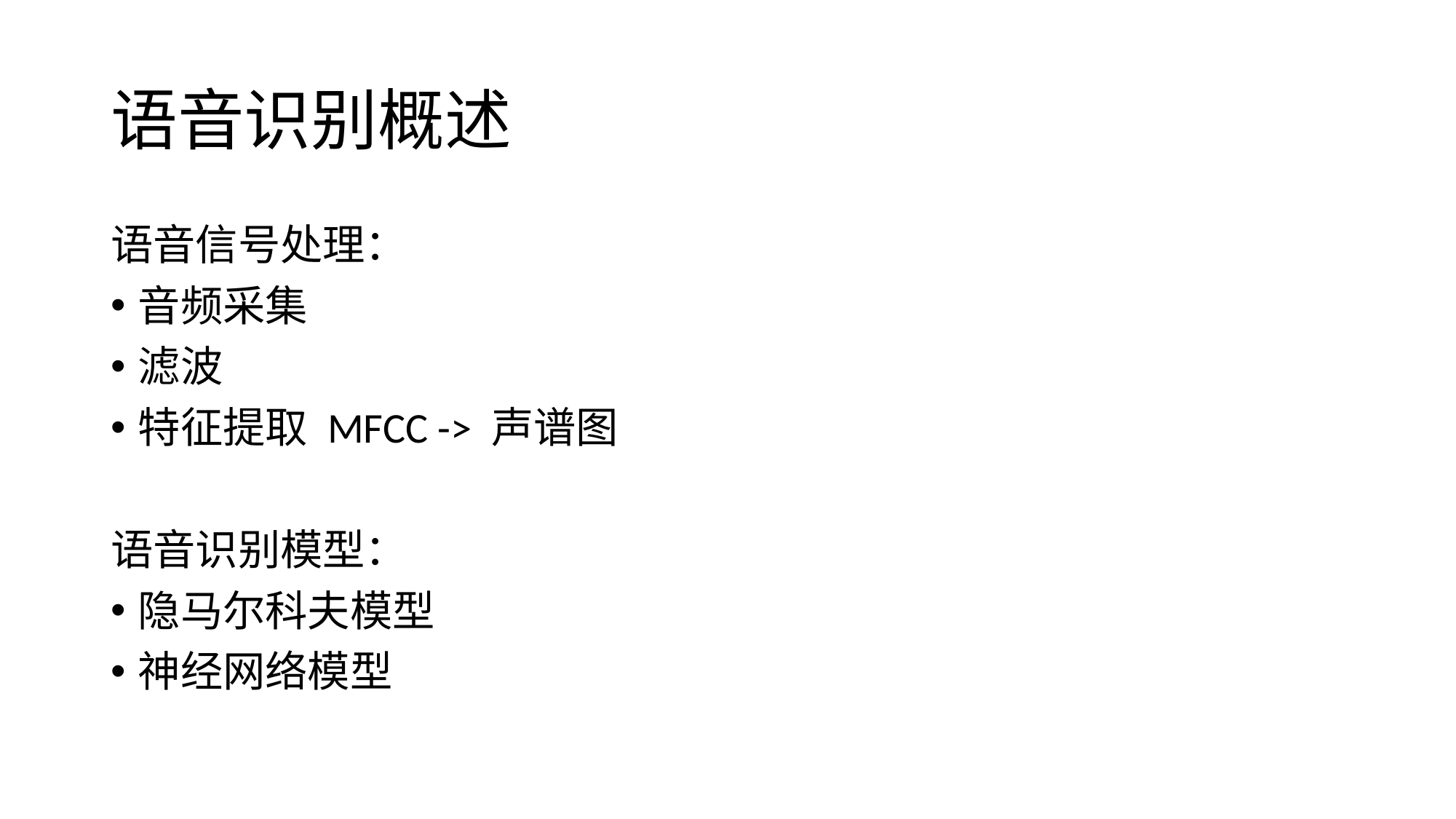

# 语音识别概述
语音信号处理：
音频采集
滤波
特征提取 MFCC -> 声谱图

语音识别模型：
隐马尔科夫模型
神经网络模型